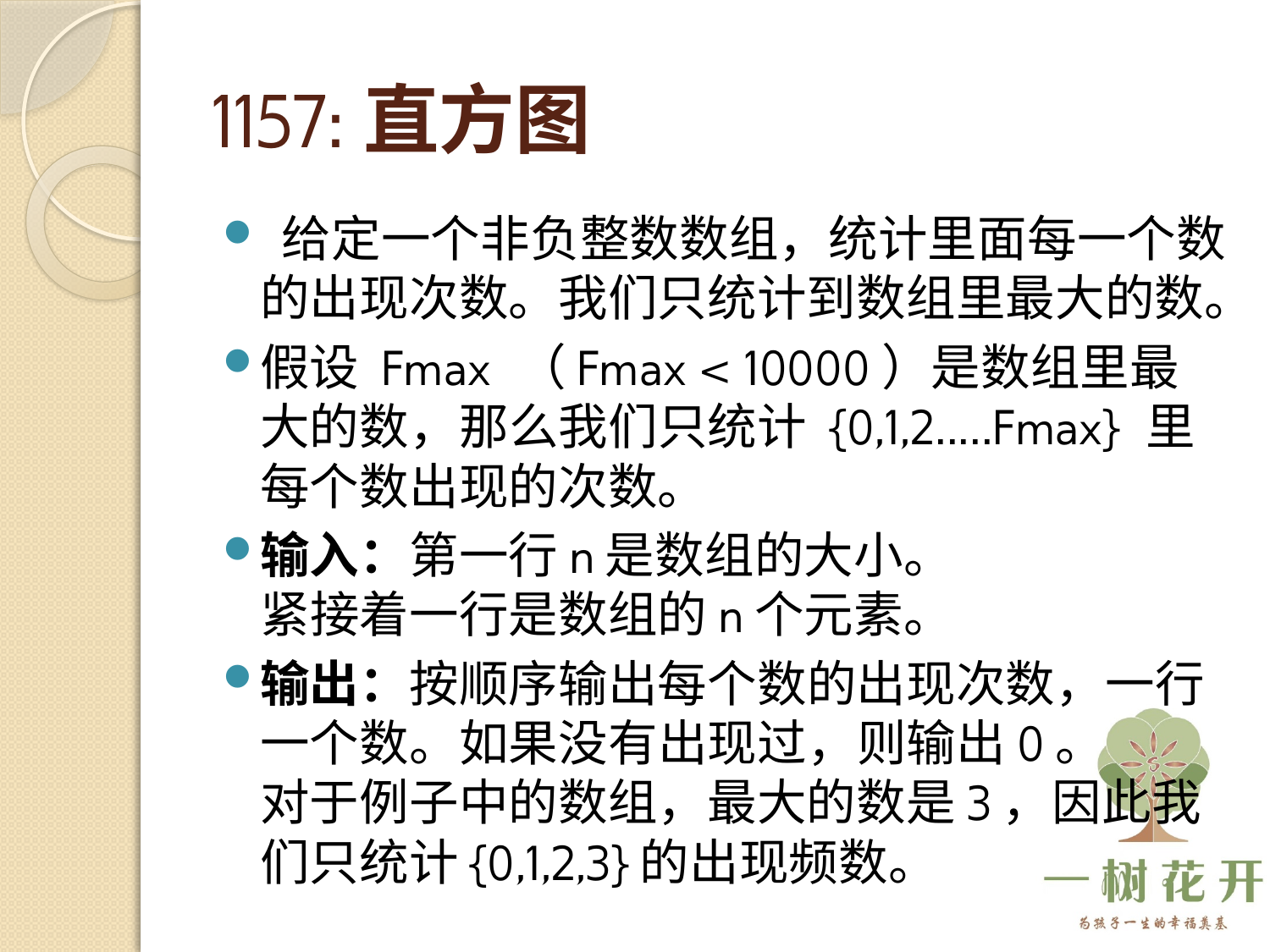

# 1157:直方图
 给定一个非负整数数组，统计里面每一个数的出现次数。我们只统计到数组里最大的数。
假设 Fmax （Fmax < 10000）是数组里最大的数，那么我们只统计 {0,1,2.....Fmax} 里每个数出现的次数。
输入：第一行n是数组的大小。
紧接着一行是数组的n个元素。
输出：按顺序输出每个数的出现次数，一行一个数。如果没有出现过，则输出0。
对于例子中的数组，最大的数是3，因此我们只统计{0,1,2,3}的出现频数。